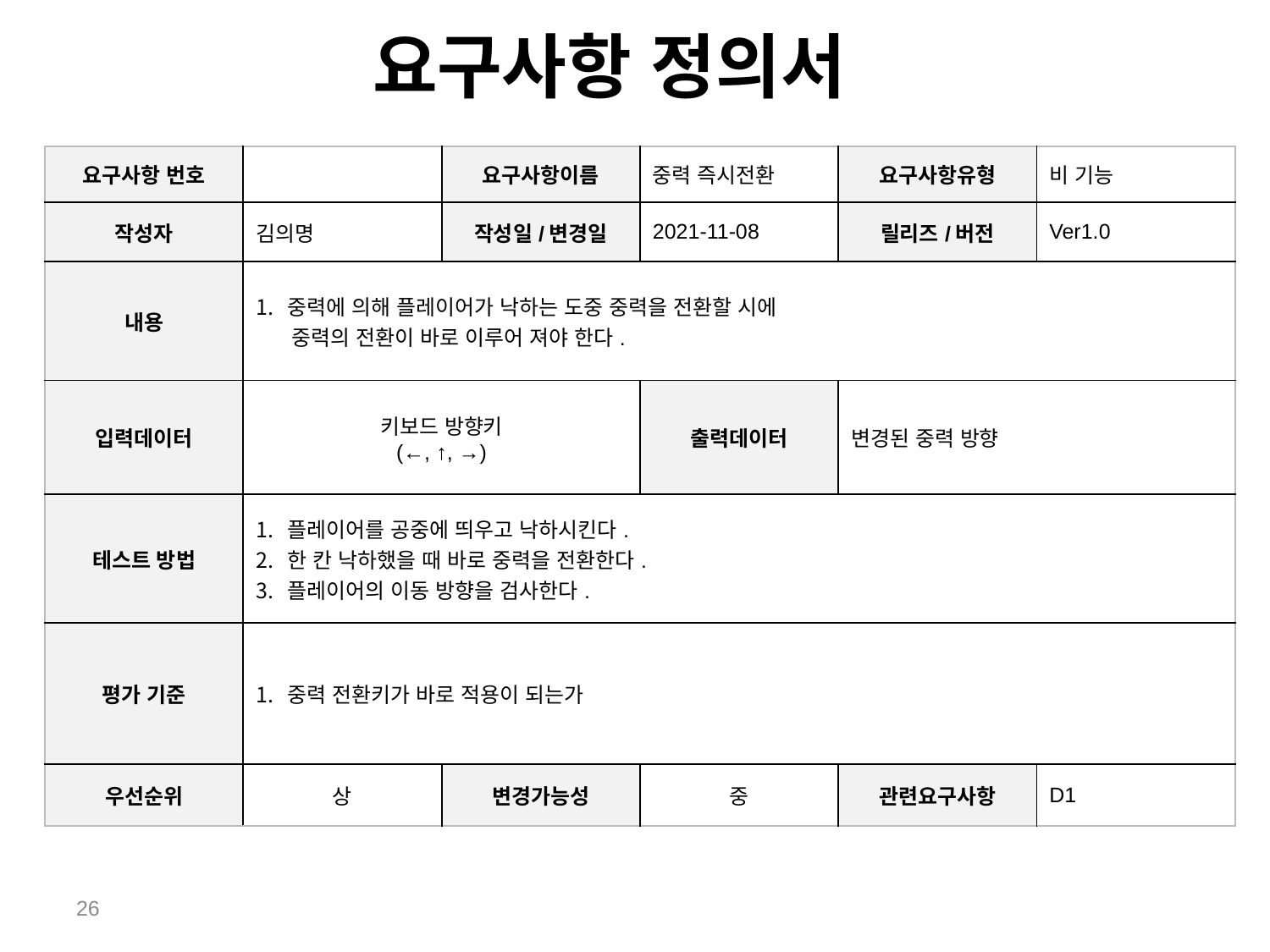

요구사항 정의서
| 요구사항 번호 |  | 요구사항이름 | 중력 즉시전환 | 요구사항유형 | 비 기능 |
| --- | --- | --- | --- | --- | --- |
| 작성자 | 김의명 | 작성일/변경일 | 2021-11-08 | 릴리즈/버전 | Ver1.0 |
| 내용 | 중력에 의해 플레이어가 낙하는 도중 중력을 전환할 시에 중력의 전환이 바로 이루어 져야 한다. |  |  |  |  |
| 입력데이터 | 키보드 방향키 (←, ↑, →) |  | 출력데이터 | 변경된 중력 방향 |  |
| 테스트 방법 | 플레이어를 공중에 띄우고 낙하시킨다. 한 칸 낙하했을 때 바로 중력을 전환한다. 플레이어의 이동 방향을 검사한다. |  |  |  |  |
| 평가 기준 | 중력 전환키가 바로 적용이 되는가 |  |  |  |  |
| 우선순위 | 상 | 변경가능성 | 중 | 관련요구사항 | D1 |
26